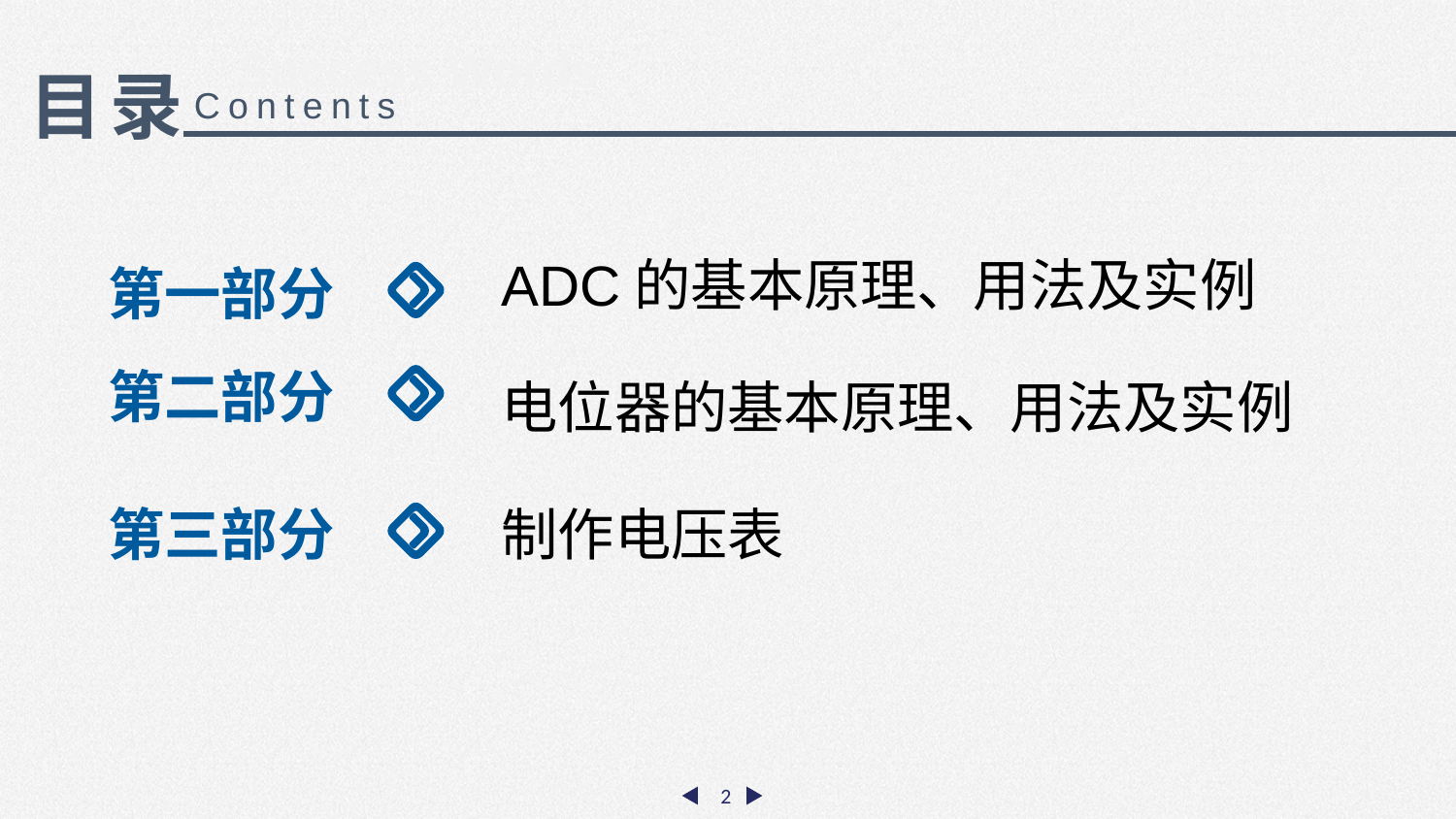

Success Words
目录
Contents
ADC的基本原理、用法及实例
第一部分

第二部分
电位器的基本原理、用法及实例

制作电压表
第三部分

2